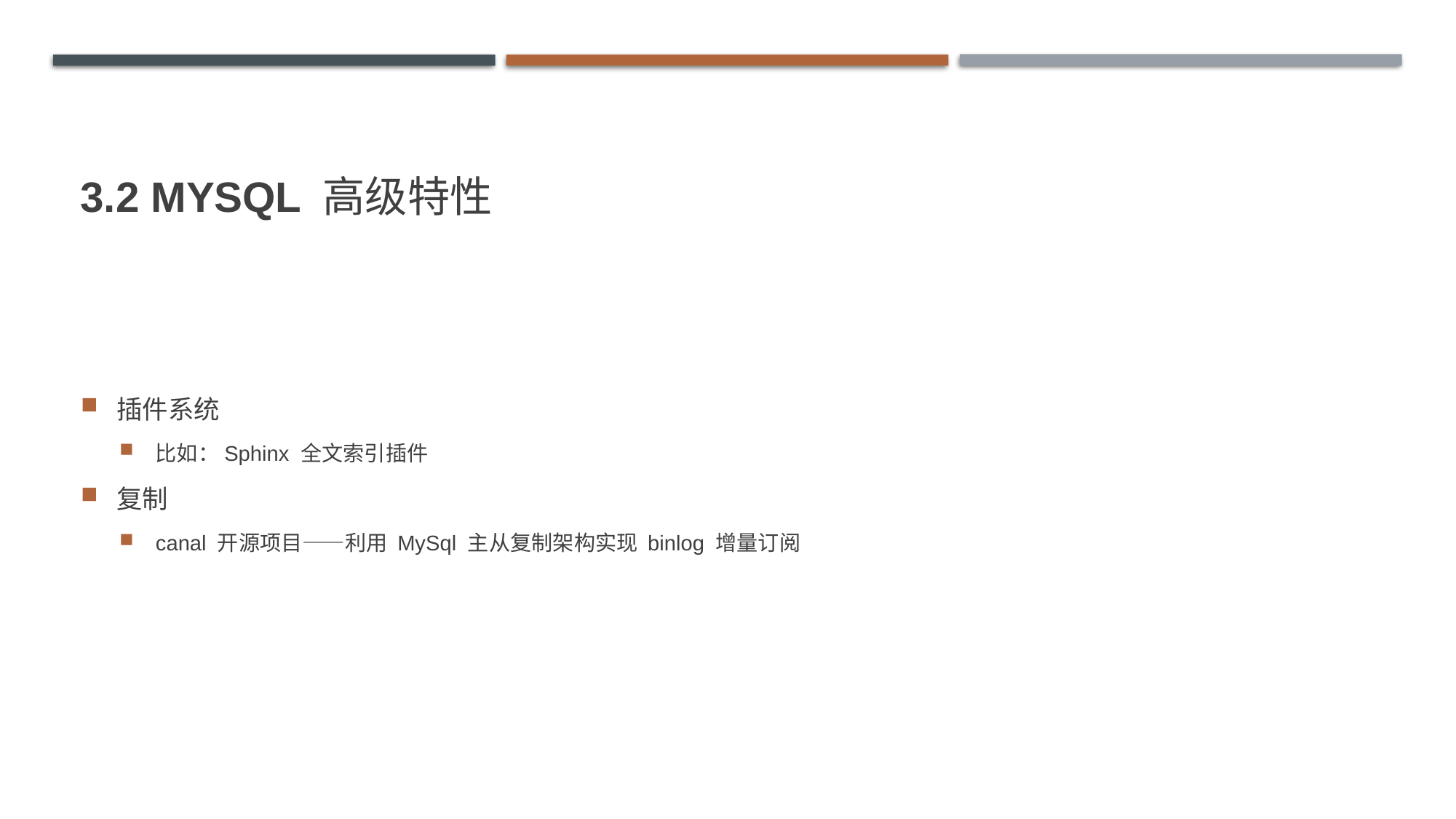

# 3.2 MySQL 高级特性
插件系统
比如：Sphinx 全文索引插件
复制
canal 开源项目——利用 MySql 主从复制架构实现 binlog 增量订阅